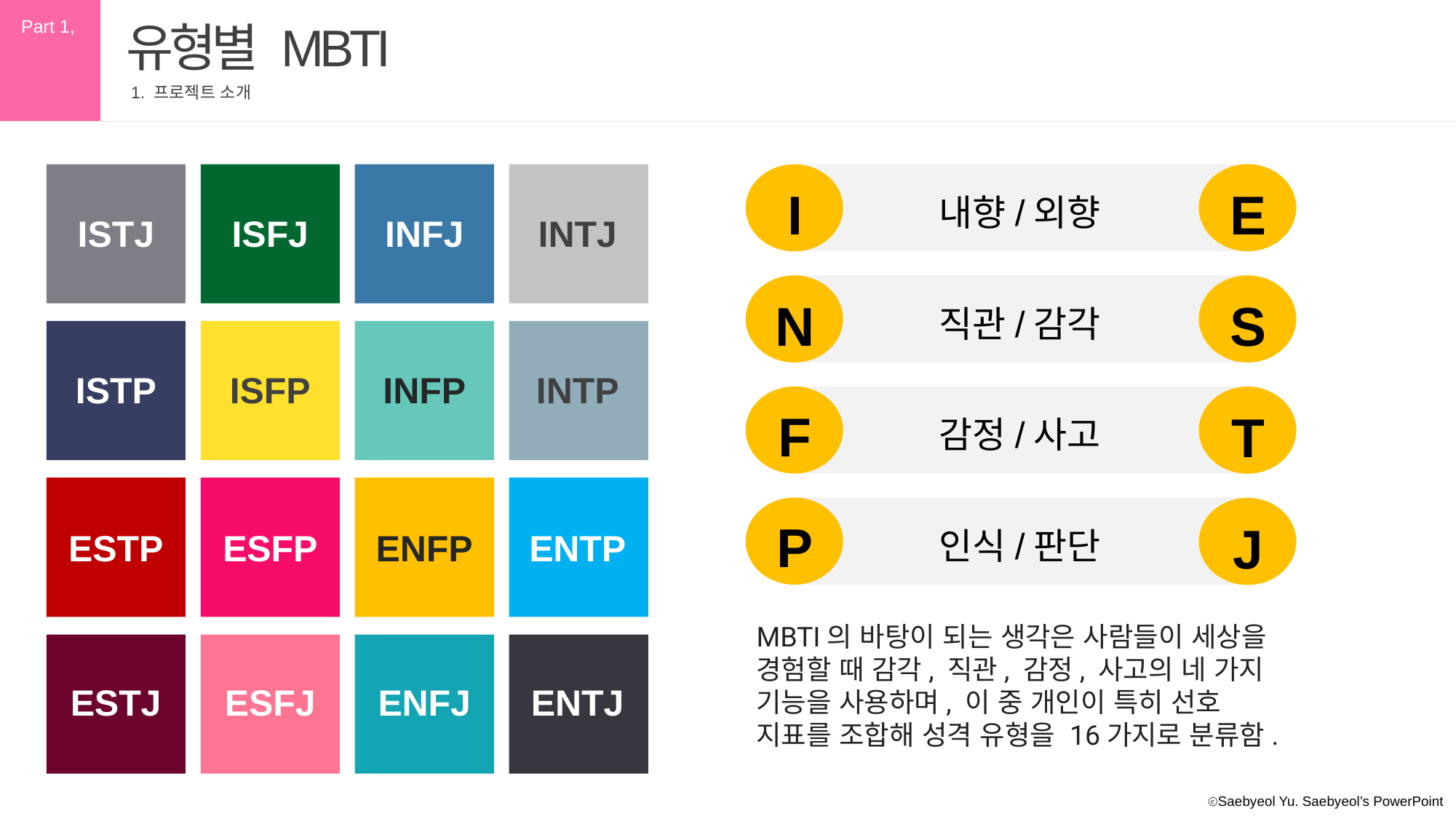

Part 1,
유형별 MBTI
1. 프로젝트 소개

E
I
내향/외향

N
S
직관/감각

F
T
감정/사고

P
J
인식/판단

ISTJ
ISFJ
INFJ
INTJ

ISTP
ISFP
INFP
INTP

ESTP
ESFP
ENFP
ENTP
MBTI의 바탕이 되는 생각은 사람들이 세상을 경험할 때 감각, 직관, 감정, 사고의 네 가지 기능을 사용하며, 이 중 개인이 특히 선호 지표를 조합해 성격 유형을 16가지로 분류함.

ESTJ
ESFJ
ENFJ
ENTJ